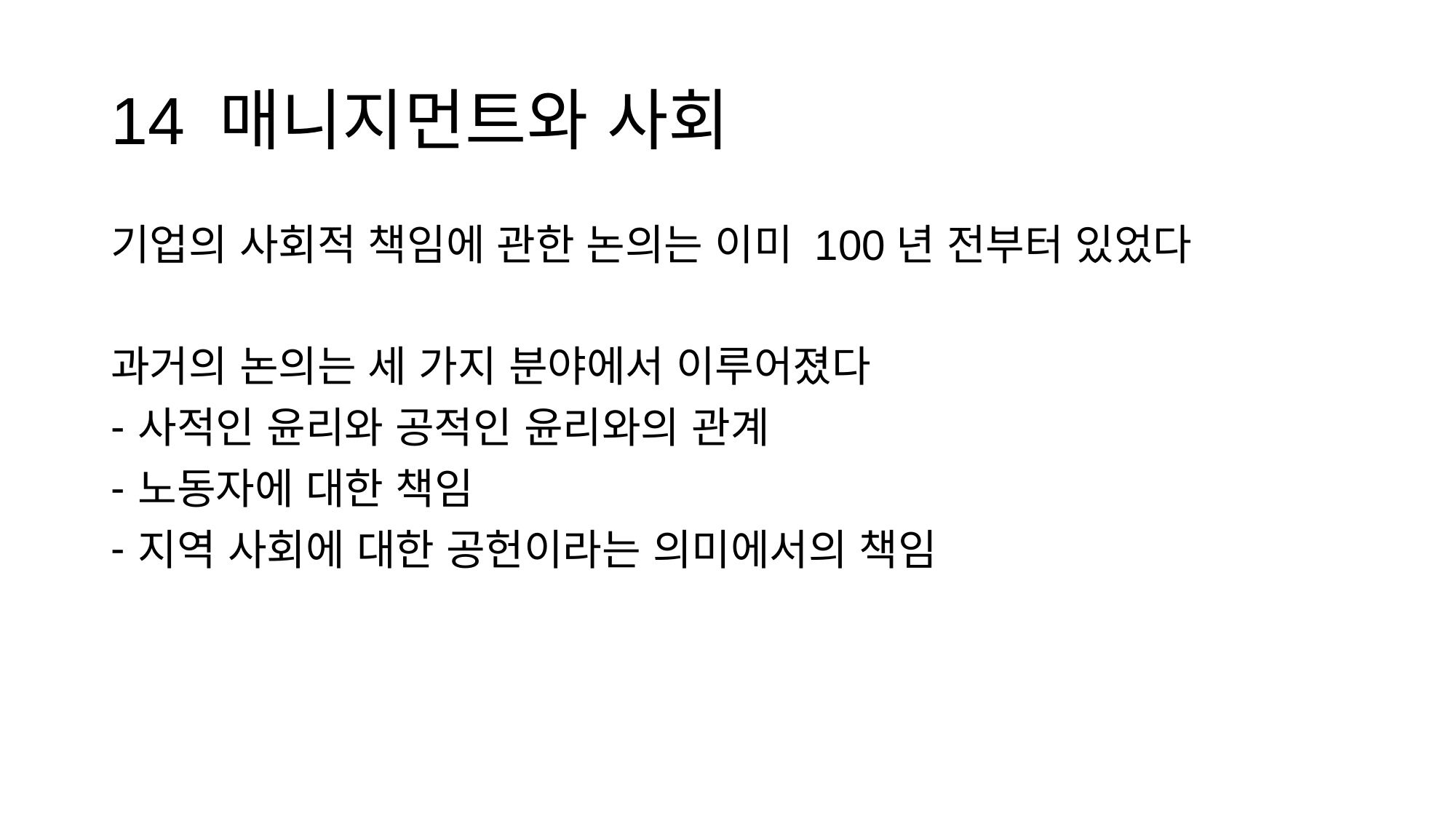

# 14 매니지먼트와 사회
기업의 사회적 책임에 관한 논의는 이미 100년 전부터 있었다

과거의 논의는 세 가지 분야에서 이루어졌다
사적인 윤리와 공적인 윤리와의 관계
노동자에 대한 책임
지역 사회에 대한 공헌이라는 의미에서의 책임